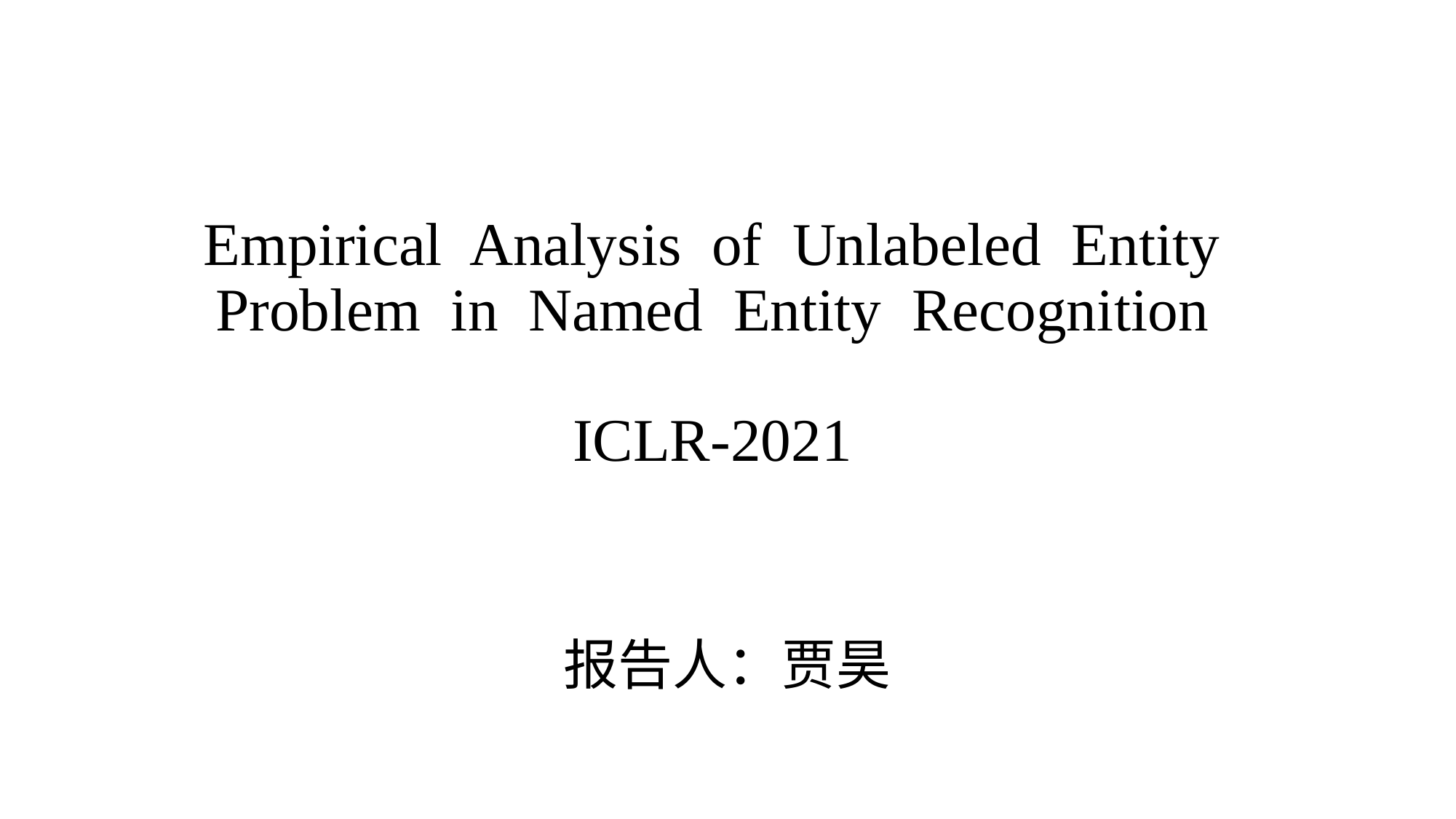

# Empirical  Analysis  of  Unlabeled  Entity Problem  in  Named  Entity  Recognition ICLR-2021
报告人：贾昊